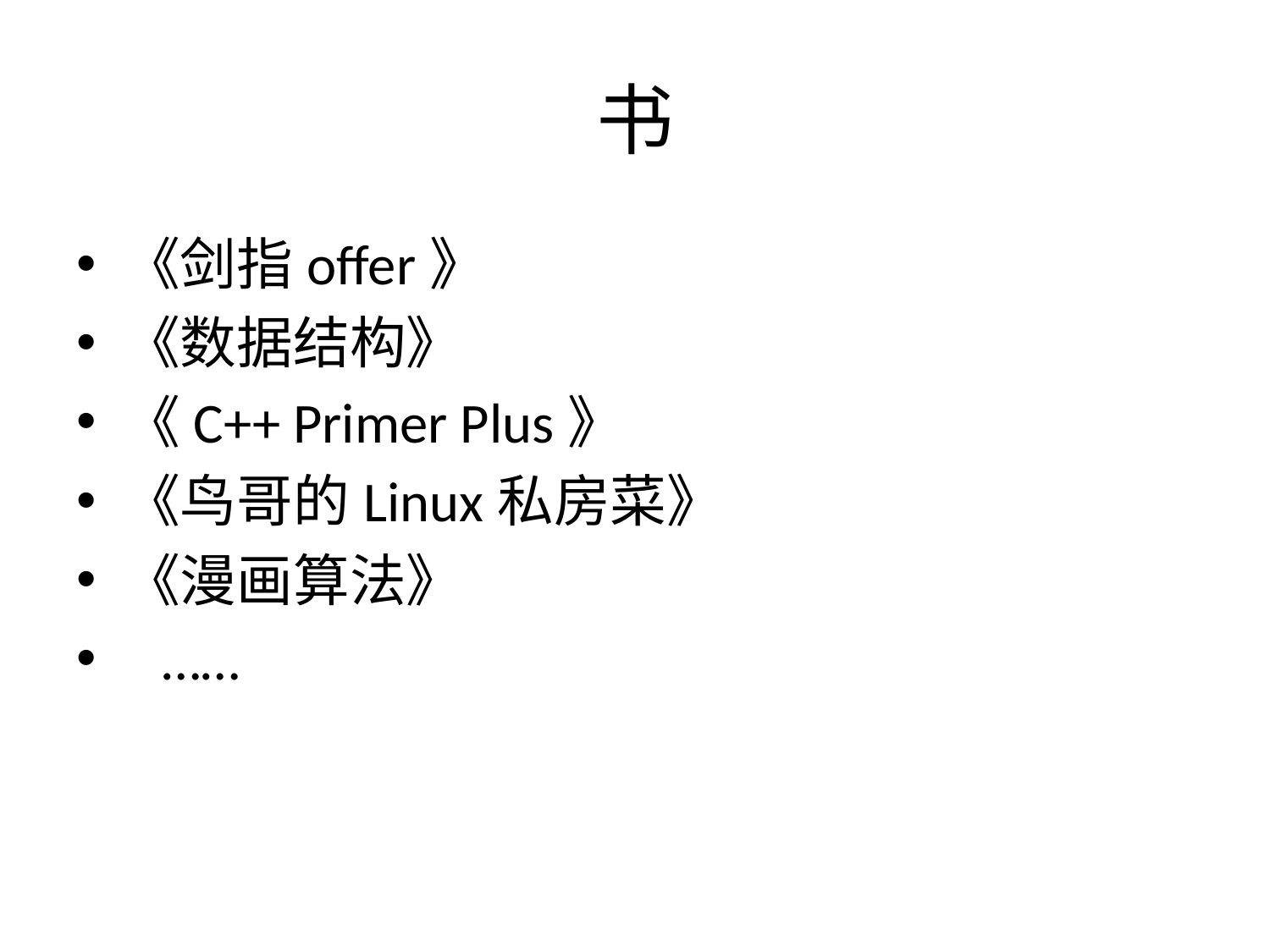

# 书
《剑指offer》
《数据结构》
《C++ Primer Plus》
《鸟哥的Linux私房菜》
《漫画算法》
   ……